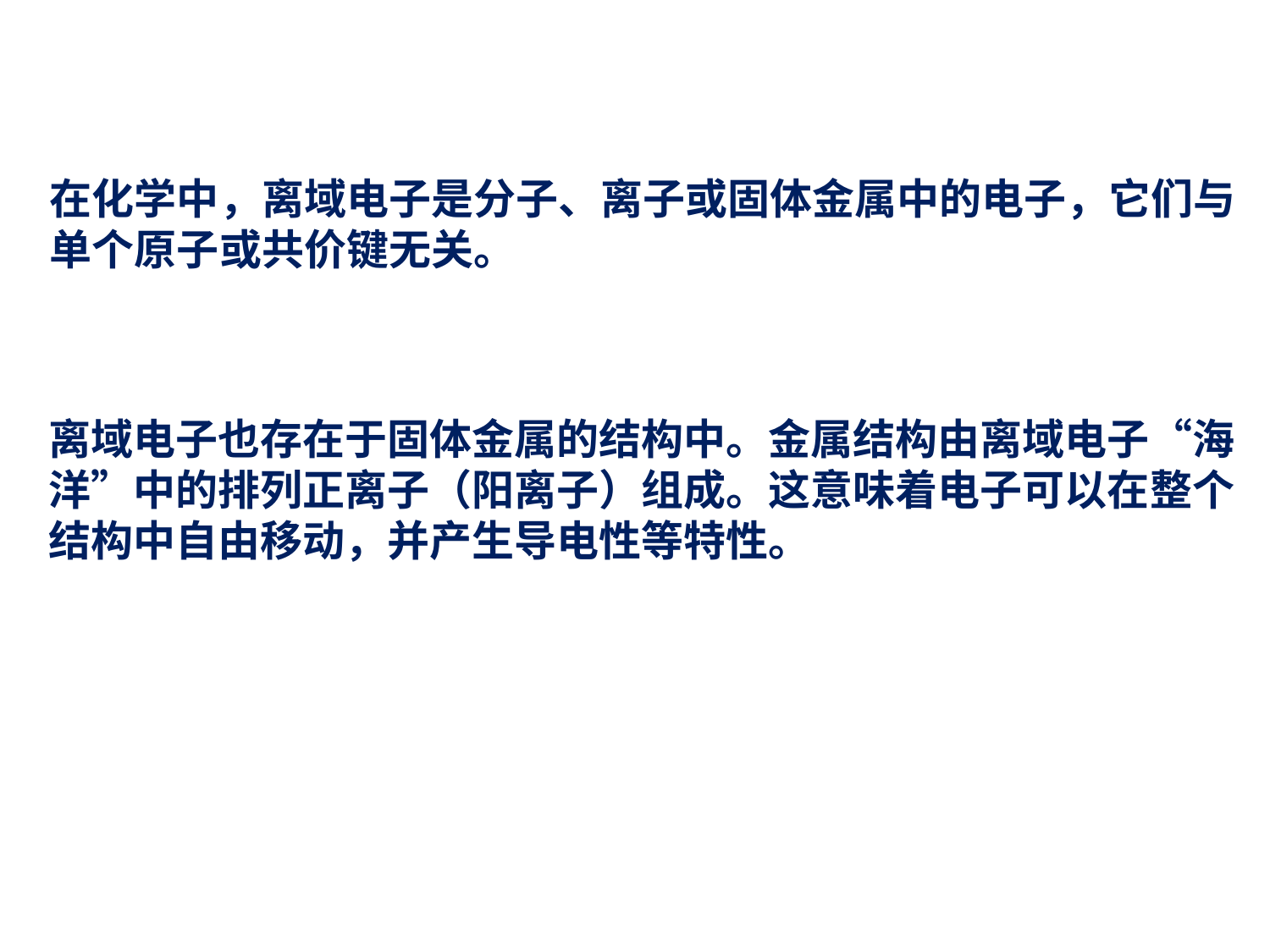

在化学中，离域电子是分子、离子或固体金属中的电子，它们与单个原子或共价键无关。
离域电子也存在于固体金属的结构中。金属结构由离域电子“海洋”中的排列正离子（阳离子）组成。这意味着电子可以在整个结构中自由移动，并产生导电性等特性。